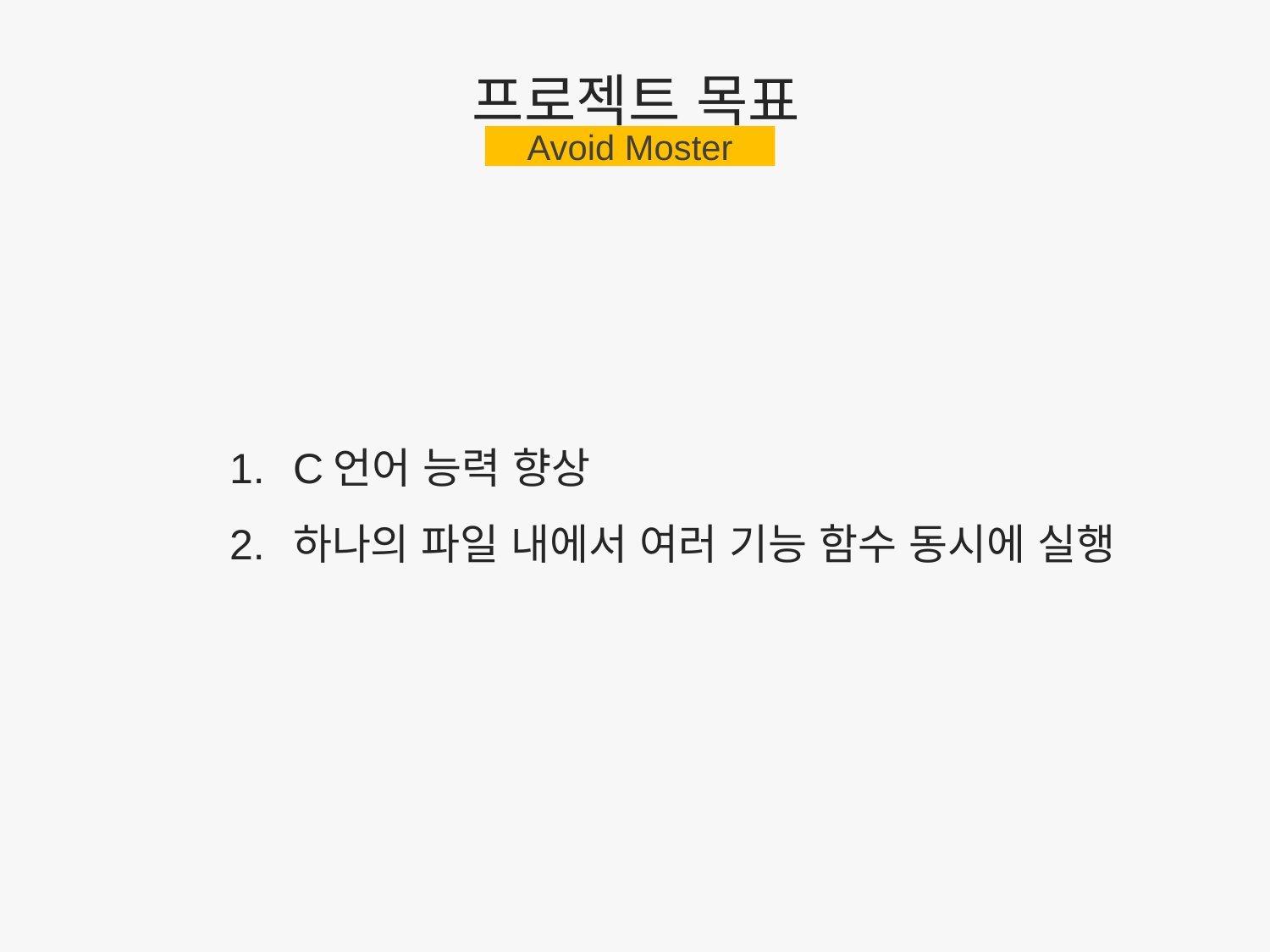

# 프로젝트 목표
Avoid Moster
C언어 능력 향상
하나의 파일 내에서 여러 기능 함수 동시에 실행